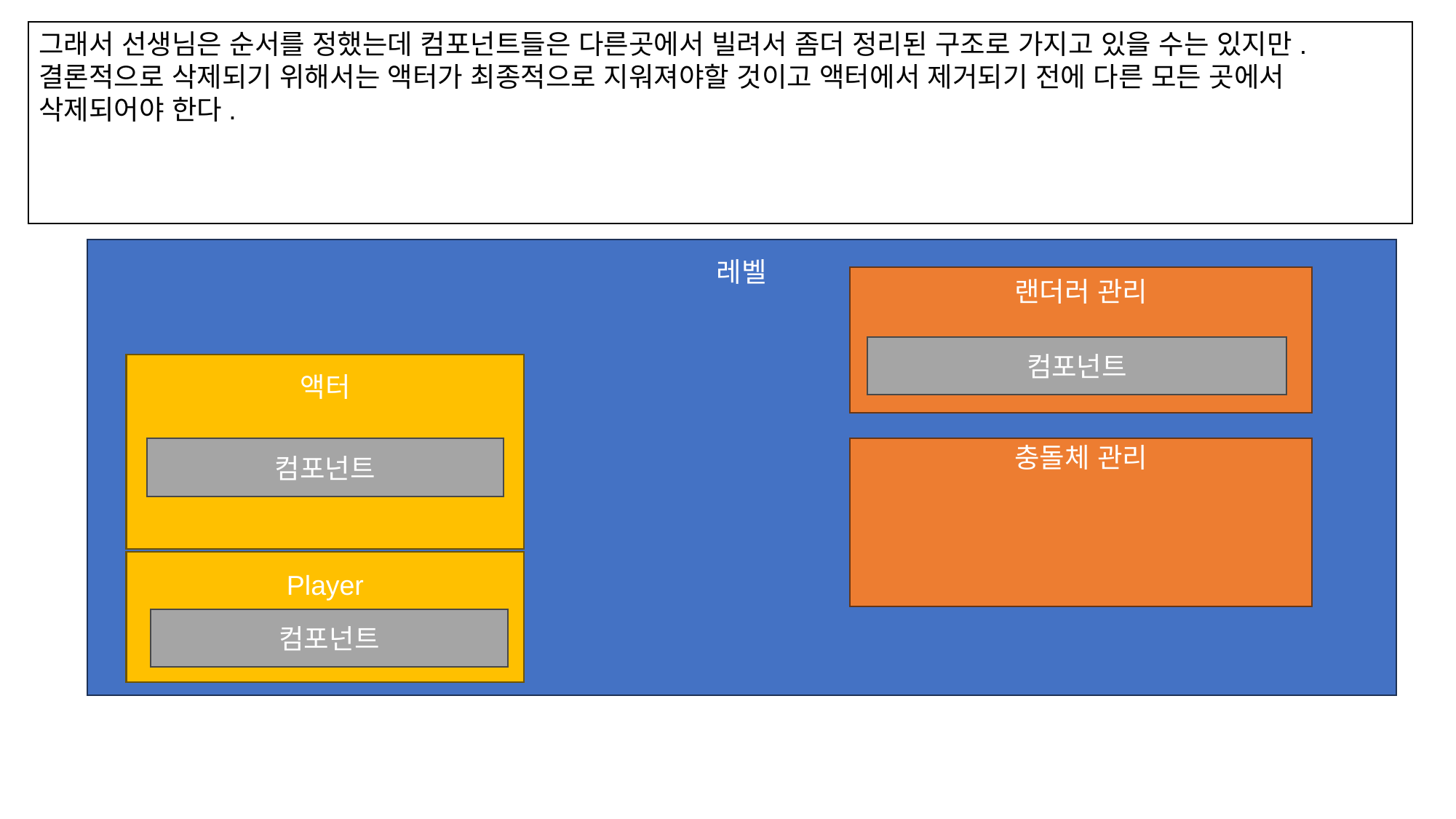

그래서 선생님은 순서를 정했는데 컴포넌트들은 다른곳에서 빌려서 좀더 정리된 구조로 가지고 있을 수는 있지만. 결론적으로 삭제되기 위해서는 액터가 최종적으로 지워져야할 것이고 액터에서 제거되기 전에 다른 모든 곳에서 삭제되어야 한다.
레벨

랜더러 관리

컴포넌트
액터

컴포넌트
충돌체 관리

Player

컴포넌트